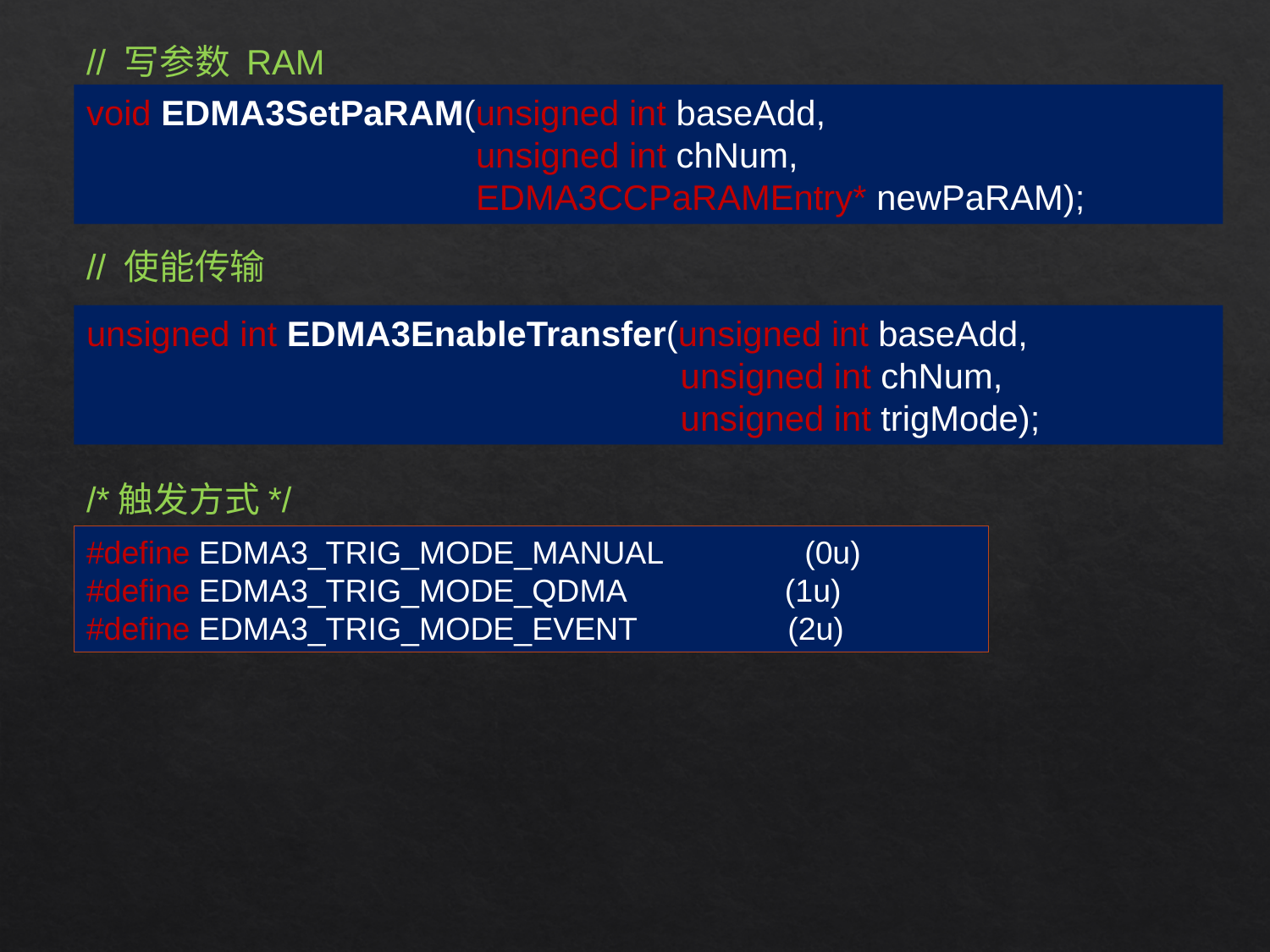

// 写参数 RAM
void EDMA3SetPaRAM(unsigned int baseAdd,
                                        unsigned int chNum,
                                        EDMA3CCPaRAMEntry* newPaRAM);
// 使能传输
unsigned int EDMA3EnableTransfer(unsigned int baseAdd,
                                                             unsigned int chNum,
                                                             unsigned int trigMode);
/*触发方式*/
#define EDMA3_TRIG_MODE_MANUAL                (0u)
#define EDMA3_TRIG_MODE_QDMA                  (1u)
#define EDMA3_TRIG_MODE_EVENT                 (2u)